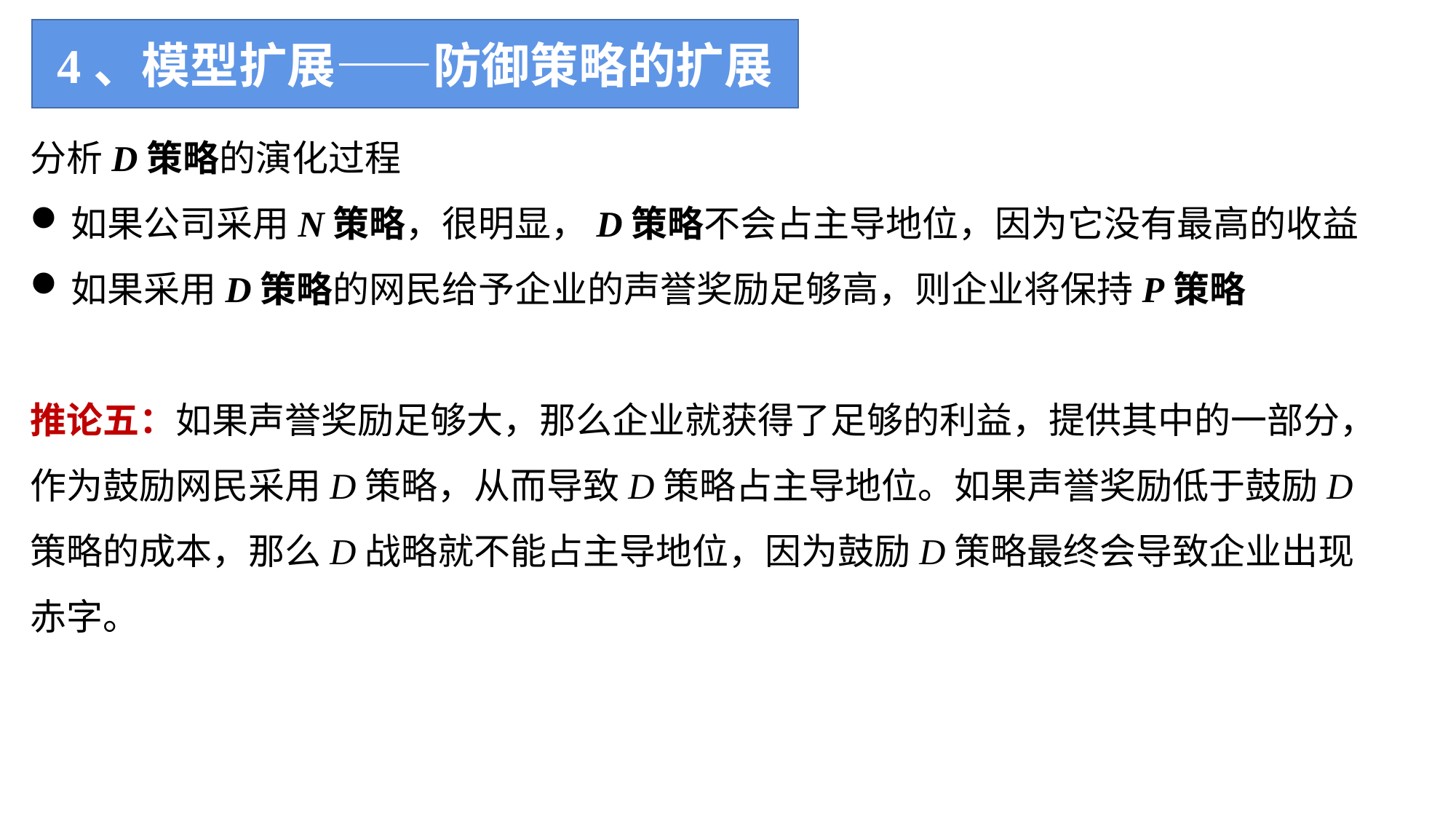

4、模型扩展——防御策略的扩展
分析D策略的演化过程
如果公司采用N策略，很明显，D策略不会占主导地位，因为它没有最高的收益
如果采用D策略的网民给予企业的声誉奖励足够高，则企业将保持P策略

推论五：如果声誉奖励足够大，那么企业就获得了足够的利益，提供其中的一部分，作为鼓励网民采用D策略，从而导致D策略占主导地位。如果声誉奖励低于鼓励D策略的成本，那么D战略就不能占主导地位，因为鼓励D策略最终会导致企业出现赤字。

19